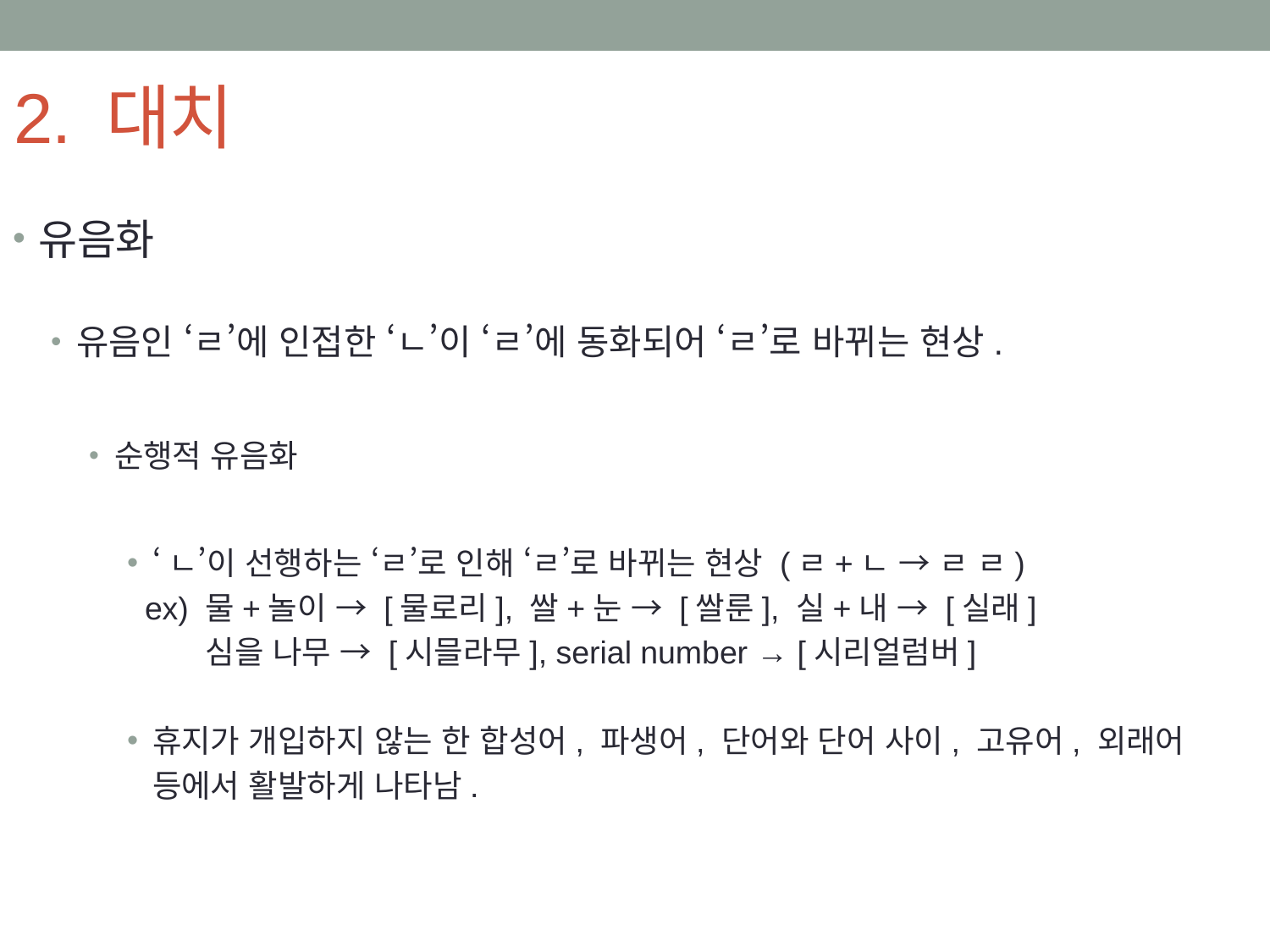

# 2. 대치
유음화

유음인 ‘ㄹ’에 인접한 ‘ㄴ’이 ‘ㄹ’에 동화되어 ‘ㄹ’로 바뀌는 현상.

순행적 유음화

‘ㄴ’이 선행하는 ‘ㄹ’로 인해 ‘ㄹ’로 바뀌는 현상 (ㄹ+ㄴ → ㄹ ㄹ)
  ex) 물+놀이 → [물로리], 쌀+눈 → [쌀룬], 실+내 → [실래]
        심을 나무 → [시믈라무], serial number → [시리얼럼버]

휴지가 개입하지 않는 한 합성어, 파생어, 단어와 단어 사이, 고유어, 외래어
  등에서 활발하게 나타남.